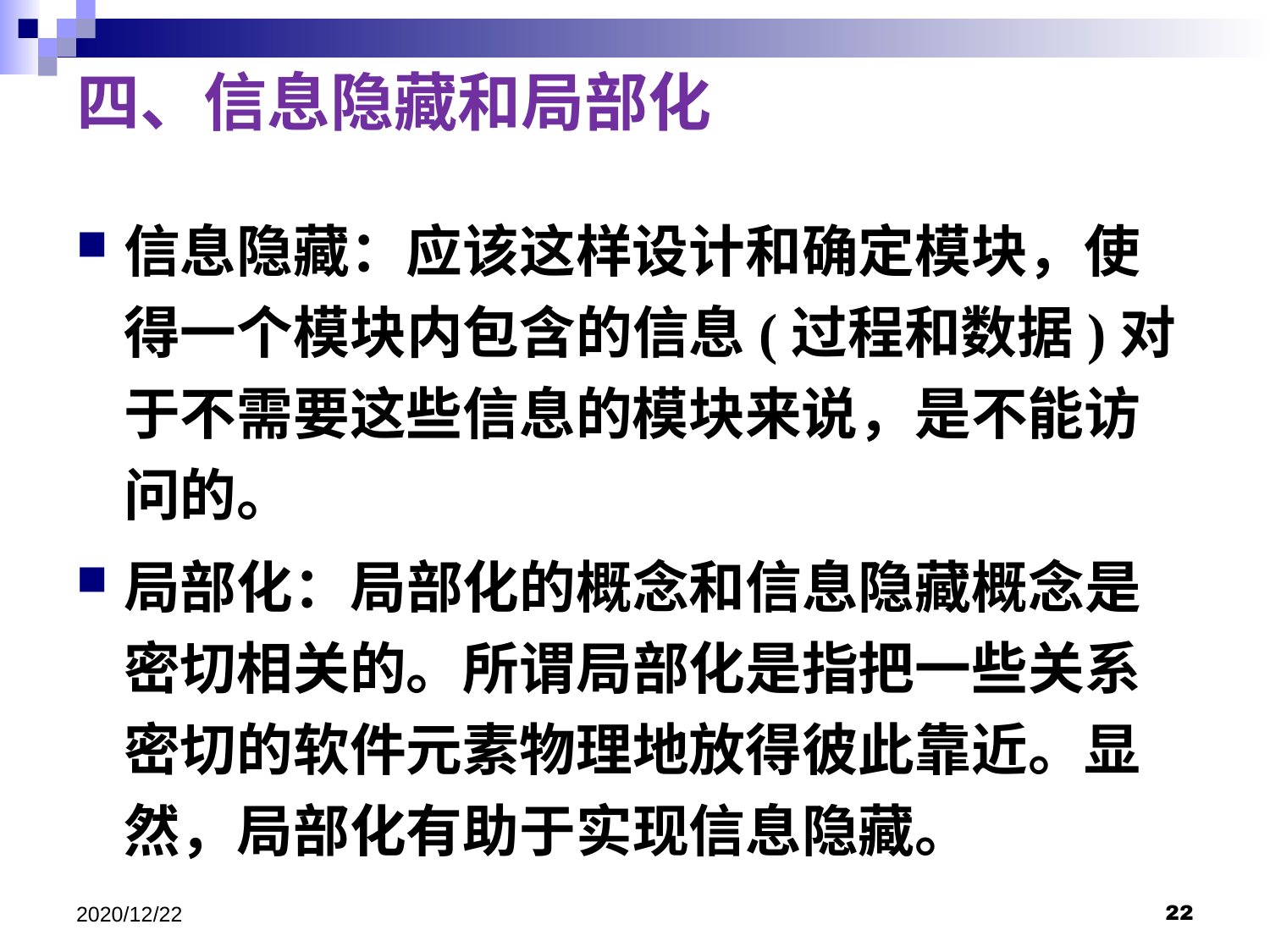

# 四、信息隐藏和局部化
信息隐藏：应该这样设计和确定模块，使得一个模块内包含的信息(过程和数据)对于不需要这些信息的模块来说，是不能访问的。
局部化：局部化的概念和信息隐藏概念是密切相关的。所谓局部化是指把一些关系密切的软件元素物理地放得彼此靠近。显然，局部化有助于实现信息隐藏。
2020/12/22
22